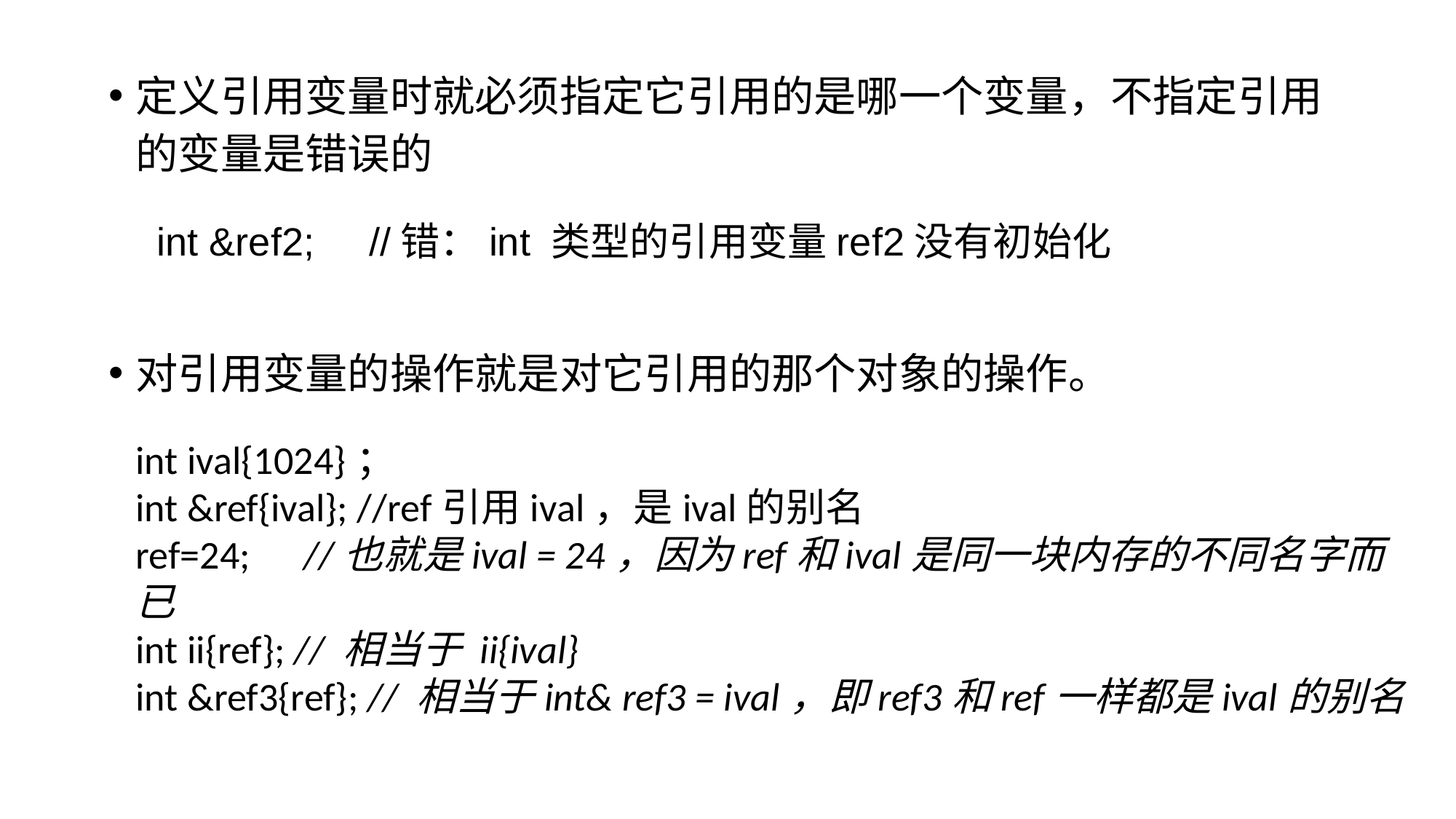

定义引用变量时就必须指定它引用的是哪一个变量，不指定引用的变量是错误的

对引用变量的操作就是对它引用的那个对象的操作。
int &ref2;     //错：int 类型的引用变量ref2没有初始化

int ival{1024}；
int &ref{ival}; //ref引用ival，是ival的别名
ref=24;      //也就是ival = 24，因为ref和ival是同一块内存的不同名字而已
int ii{ref}; // 相当于 ii{ival}
int &ref3{ref}; // 相当于int& ref3 = ival，即ref3和ref一样都是ival的别名